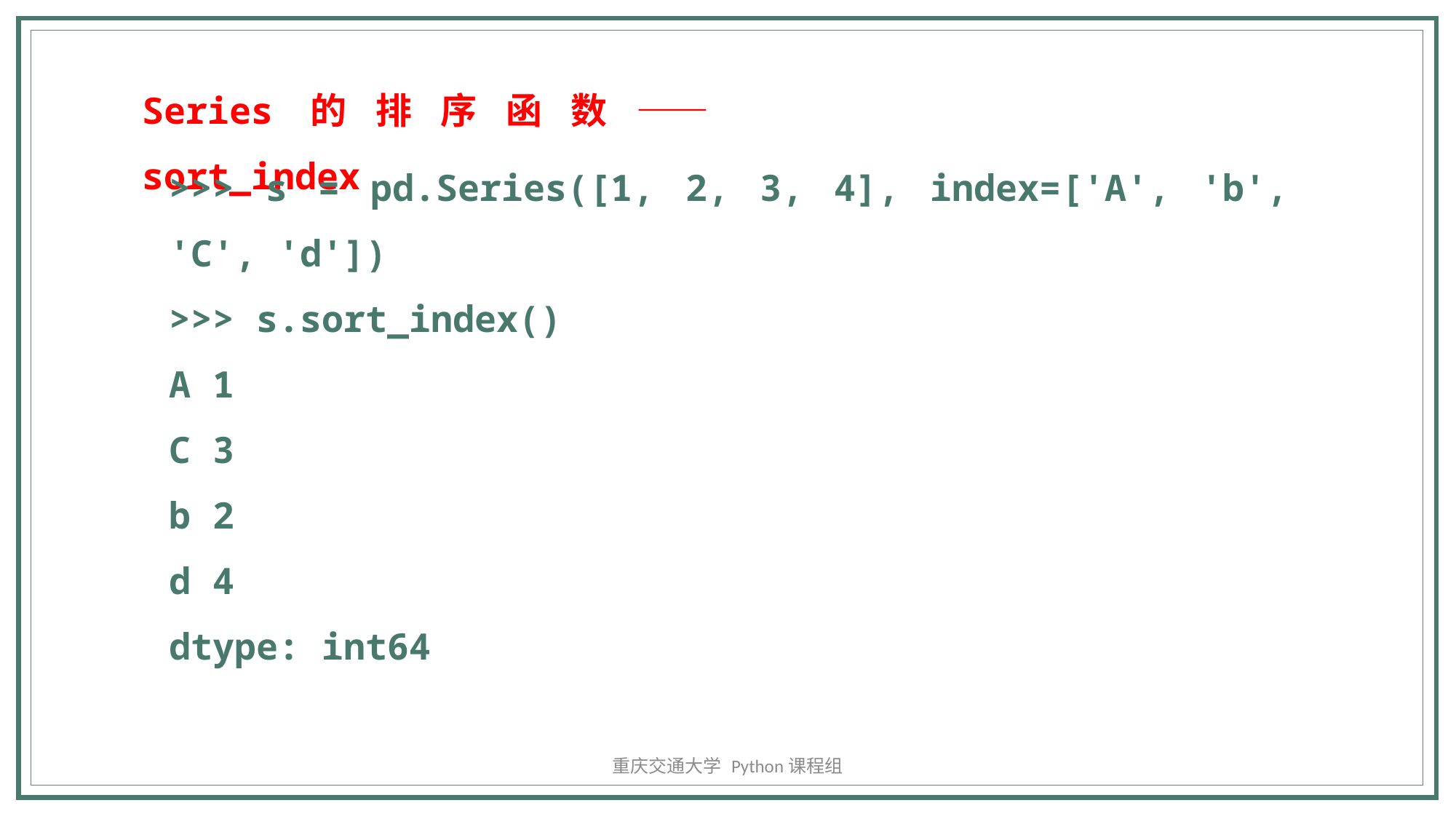

Series的排序函数——sort_index
>>> s = pd.Series([1, 2, 3, 4], index=['A', 'b', 'C', 'd'])
>>> s.sort_index()
A 1
C 3
b 2
d 4
dtype: int64
重庆交通大学 Python课程组